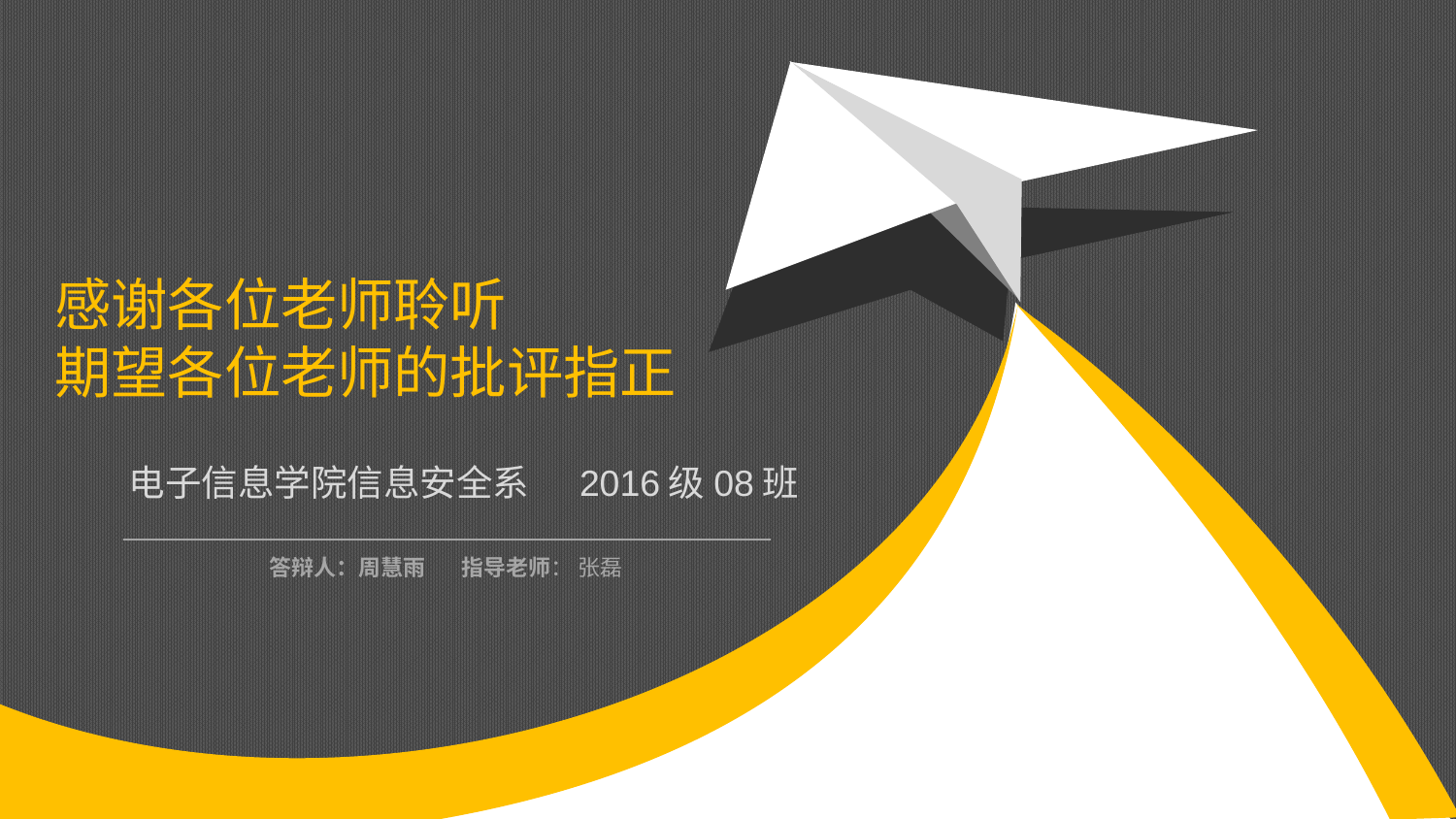

感谢各位老师聆听
期望各位老师的批评指正

电子信息学院信息安全系     2016级08班
答辩人：周慧雨       指导老师： 张磊